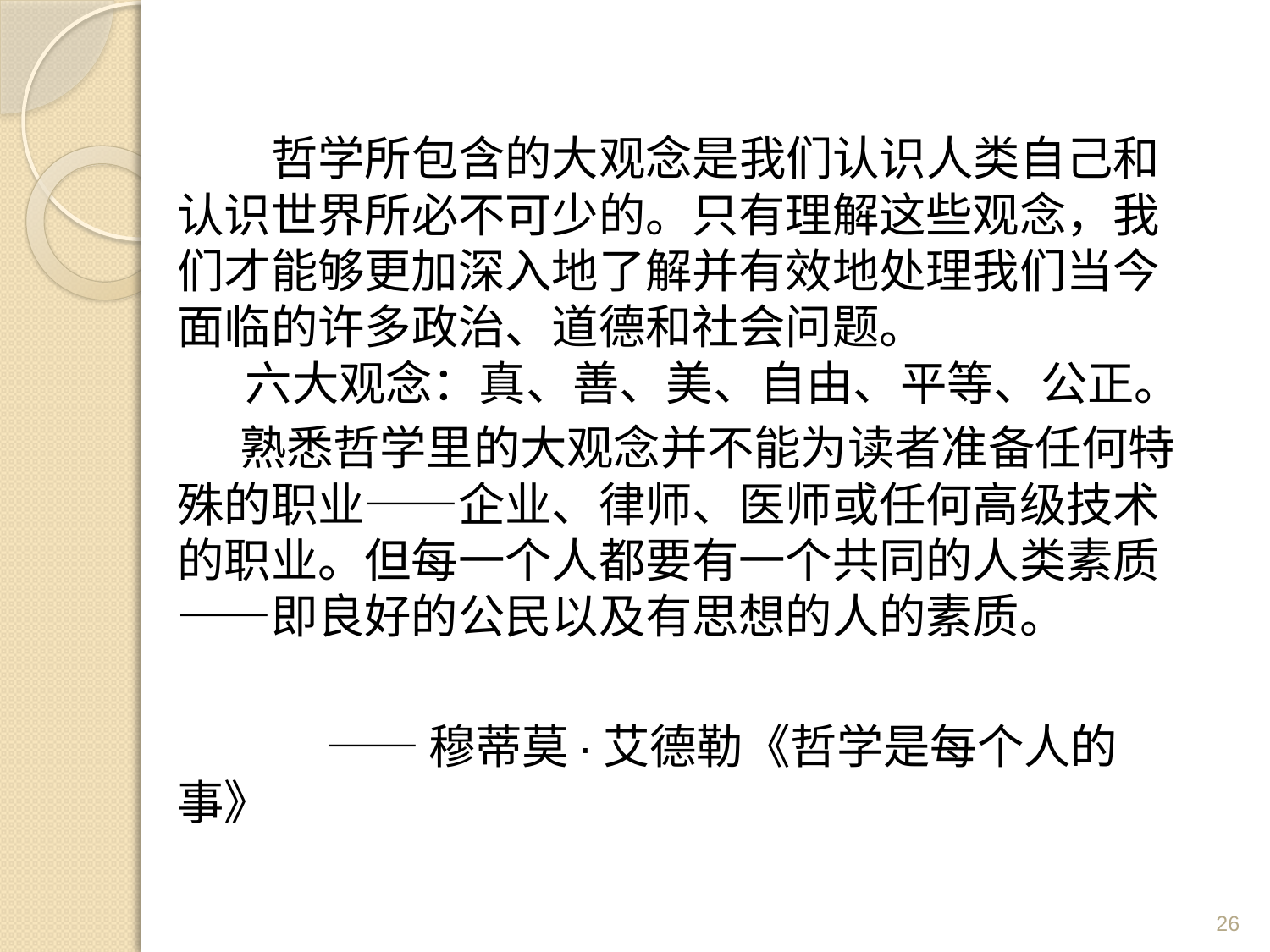

哲学所包含的大观念是我们认识人类自己和认识世界所必不可少的。只有理解这些观念，我们才能够更加深入地了解并有效地处理我们当今面临的许多政治、道德和社会问题。
　  六大观念：真、善、美、自由、平等、公正。
     熟悉哲学里的大观念并不能为读者准备任何特殊的职业——企业、律师、医师或任何高级技术的职业。但每一个人都要有一个共同的人类素质——即良好的公民以及有思想的人的素质。

              ——穆蒂莫·艾德勒《哲学是每个人的事》
26